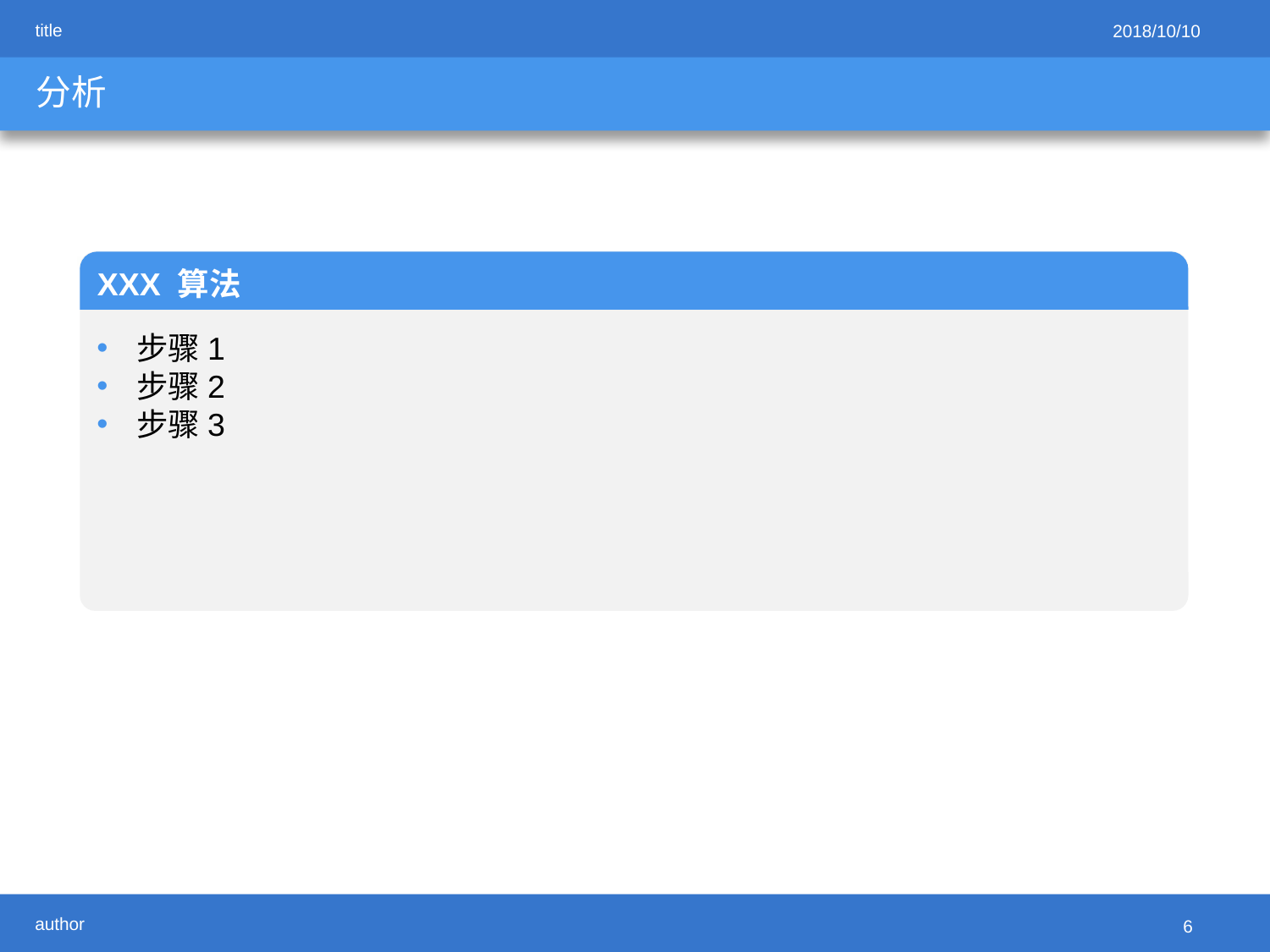

# 分析
步骤1
步骤2
步骤3
XXX 算法